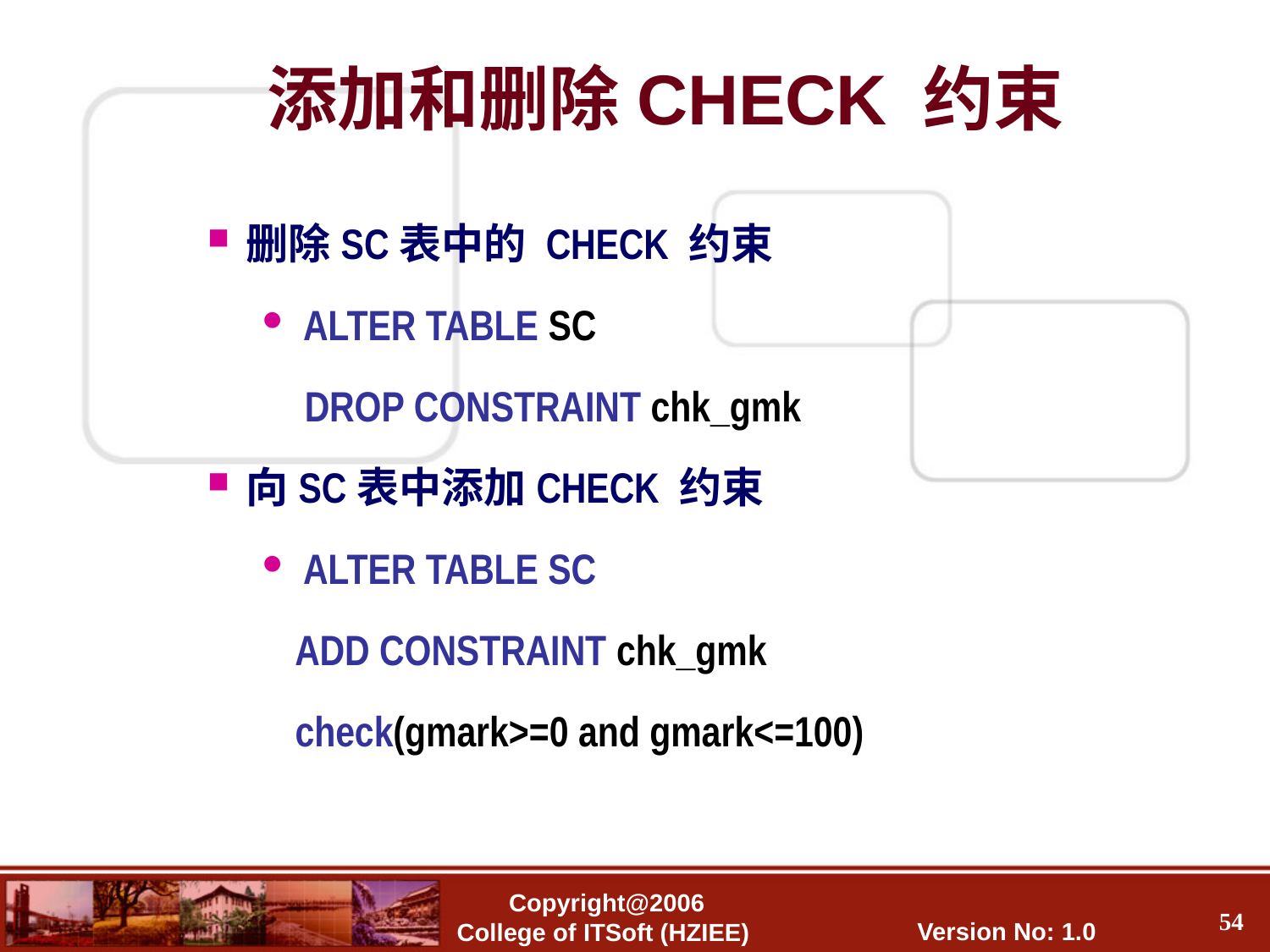

添加和删除CHECK 约束
删除SC表中的 CHECK 约束
ALTER TABLE SC
	      DROP CONSTRAINT chk_gmk
向SC表中添加CHECK 约束
ALTER TABLE SC
	     ADD CONSTRAINT chk_gmk
         check(gmark>=0 and gmark<=100)